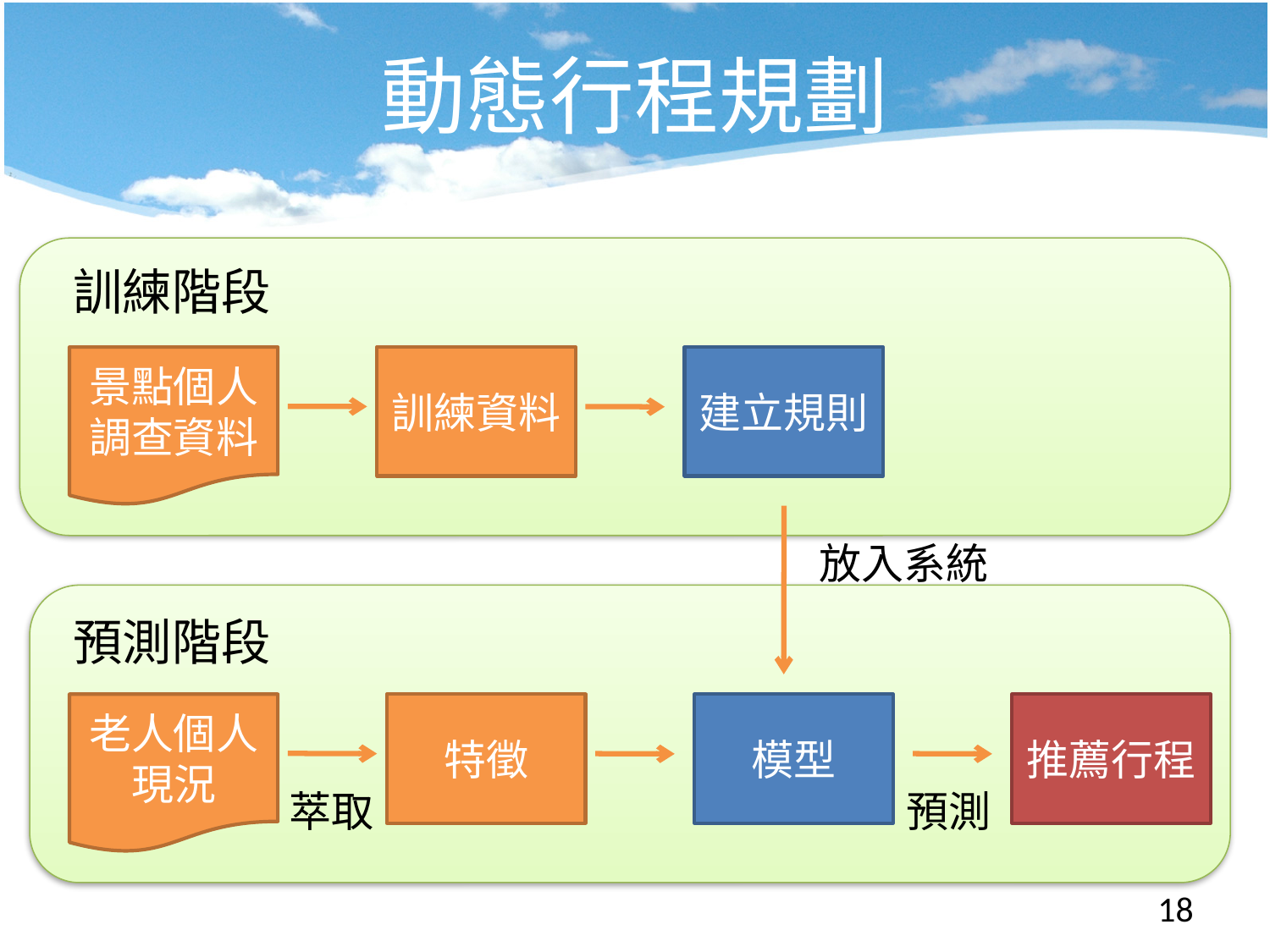

# 動態行程規劃

訓練階段
景點個人調查資料
訓練資料
建立規則
放入系統

預測階段
老人個人現況
特徵
模型
推薦行程
萃取
預測
18